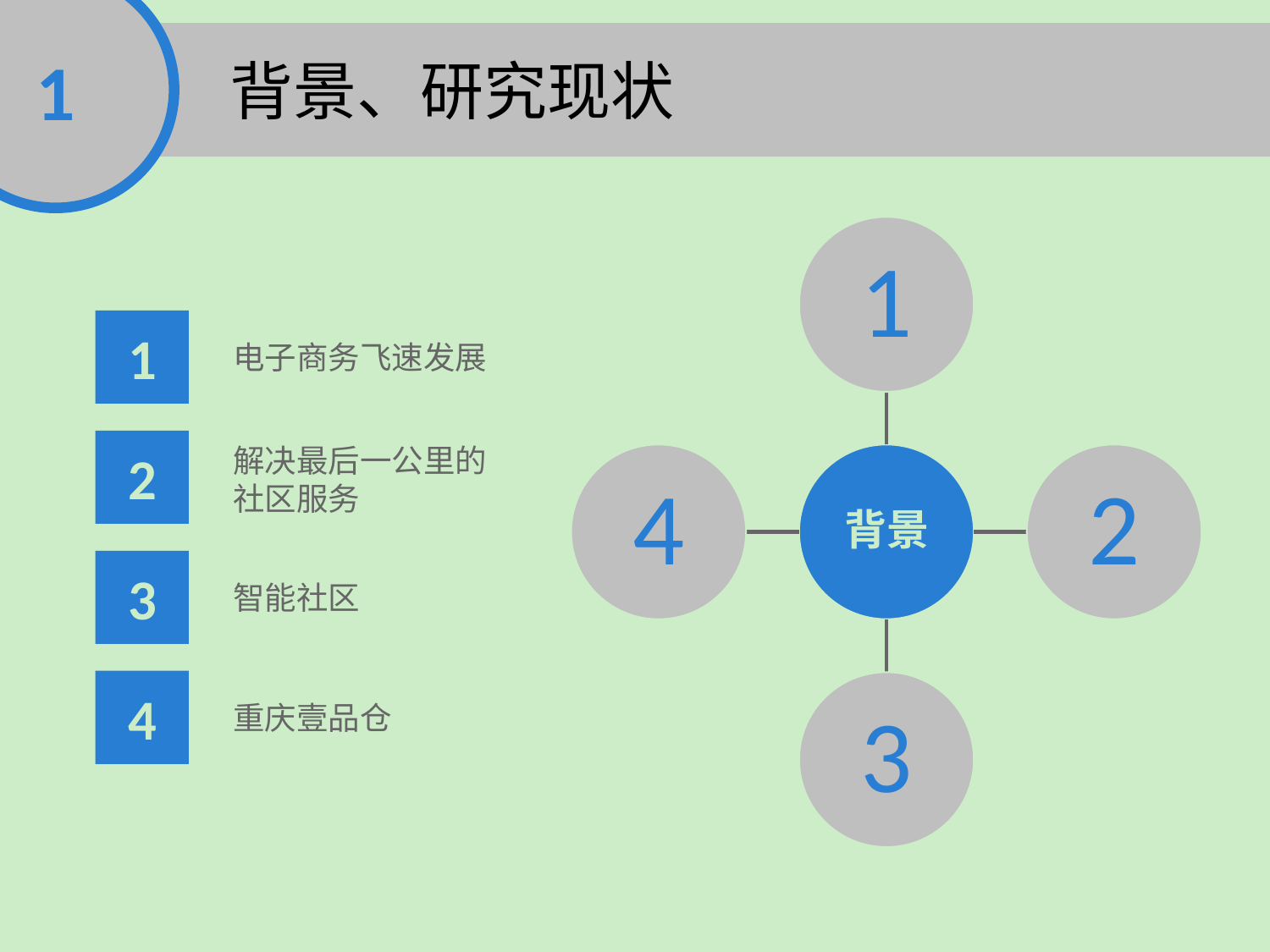

1

背景、研究现状
1
1
电子商务飞速发展

2
解决最后一公里的
社区服务
4
背景
2

3
智能社区

4
3
重庆壹品仓